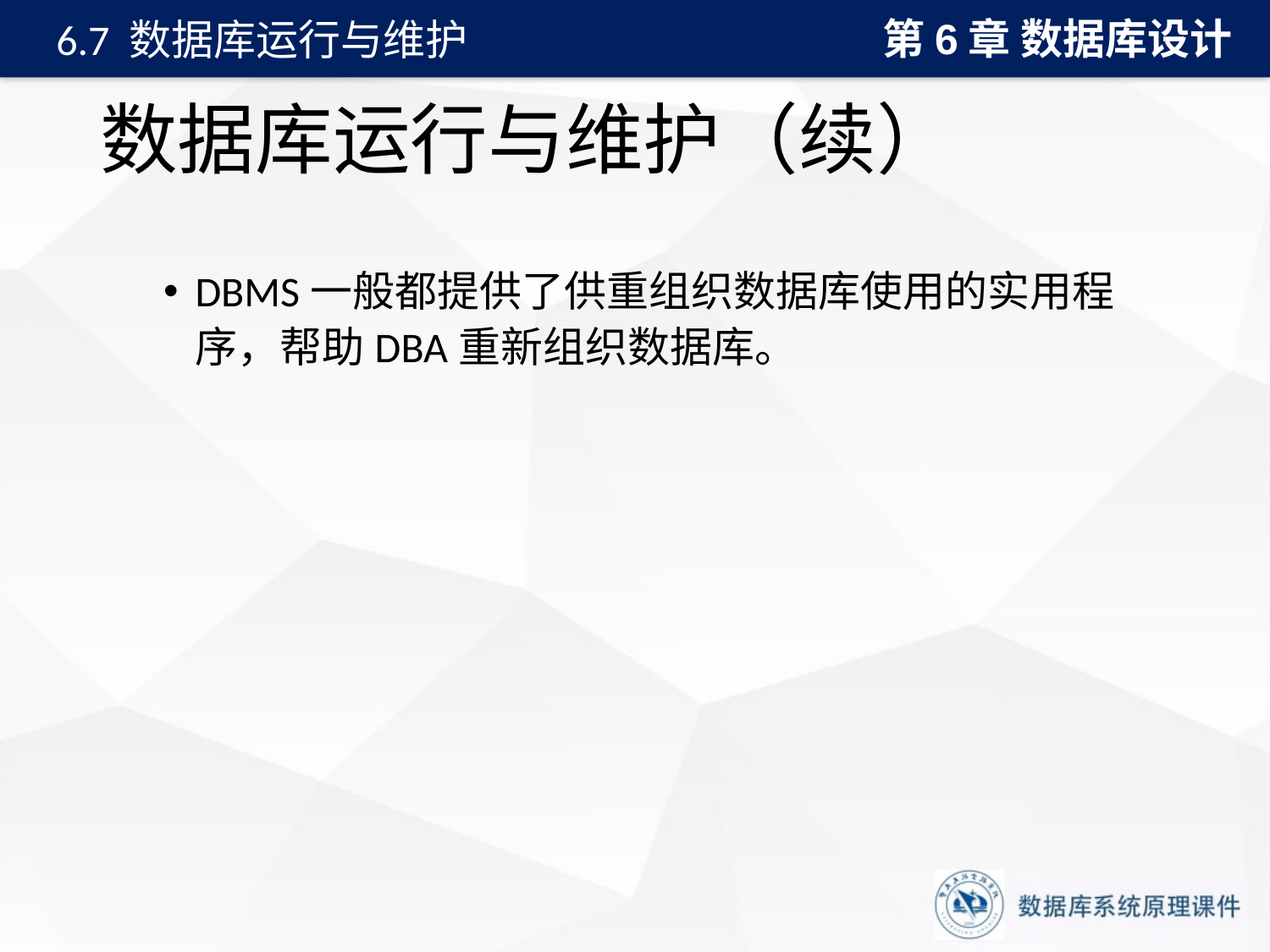

第6章 数据库设计
6.7 数据库运行与维护
# 数据库运行与维护（续）
DBMS一般都提供了供重组织数据库使用的实用程序，帮助DBA重新组织数据库。